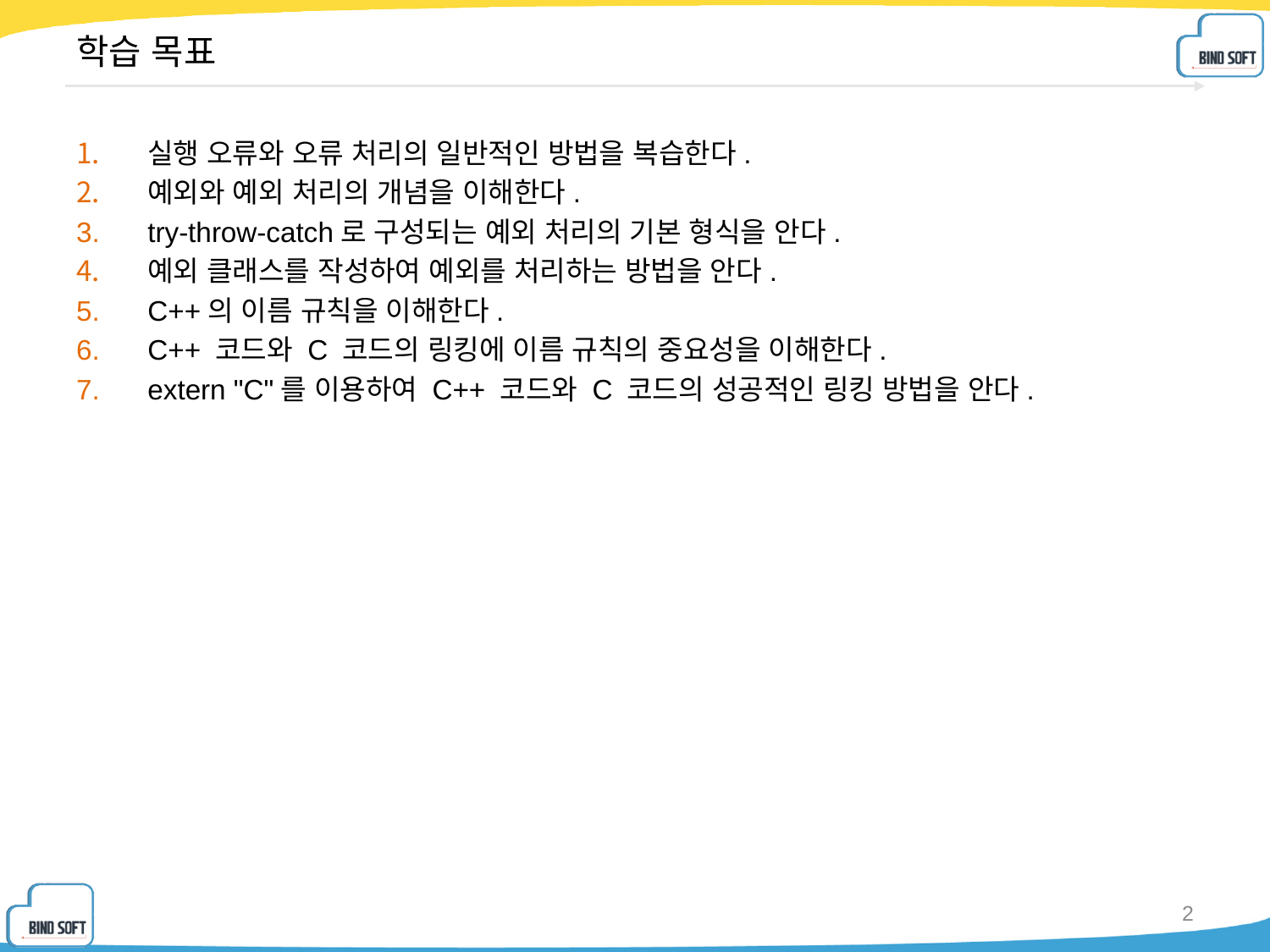

# 학습 목표
실행 오류와 오류 처리의 일반적인 방법을 복습한다.
예외와 예외 처리의 개념을 이해한다.
try-throw-catch로 구성되는 예외 처리의 기본 형식을 안다.
예외 클래스를 작성하여 예외를 처리하는 방법을 안다.
C++의 이름 규칙을 이해한다.
C++ 코드와 C 코드의 링킹에 이름 규칙의 중요성을 이해한다.
extern "C"를 이용하여 C++ 코드와 C 코드의 성공적인 링킹 방법을 안다.

2